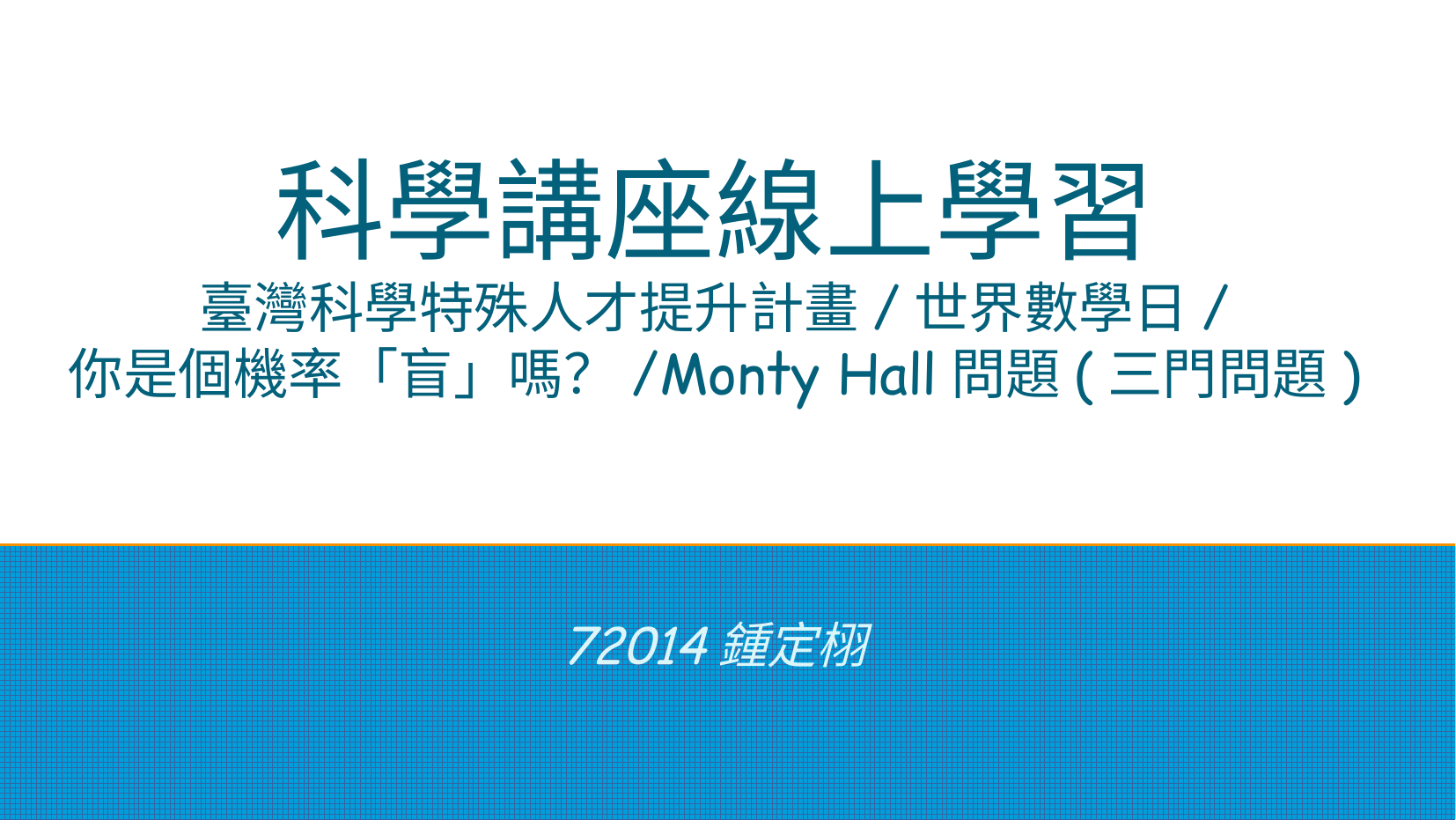

科學講座線上學習
臺灣科學特殊人才提升計畫/世界數學日/
你是個機率「盲」嗎？/Monty Hall問題(三門問題)
72014鍾定栩